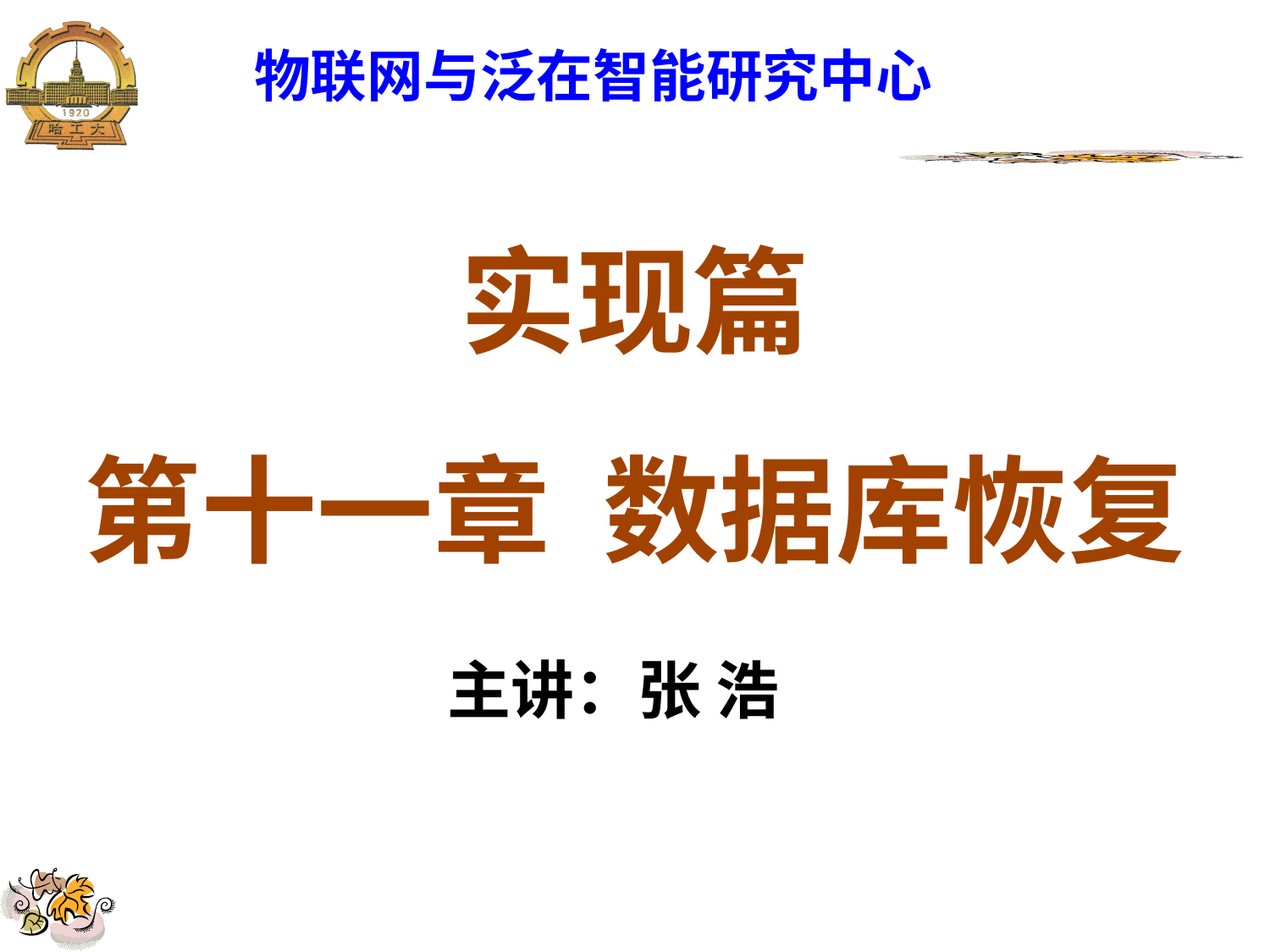

# 物联网与泛在智能研究中心
实现篇
第十一章  数据库恢复
主讲：张 浩